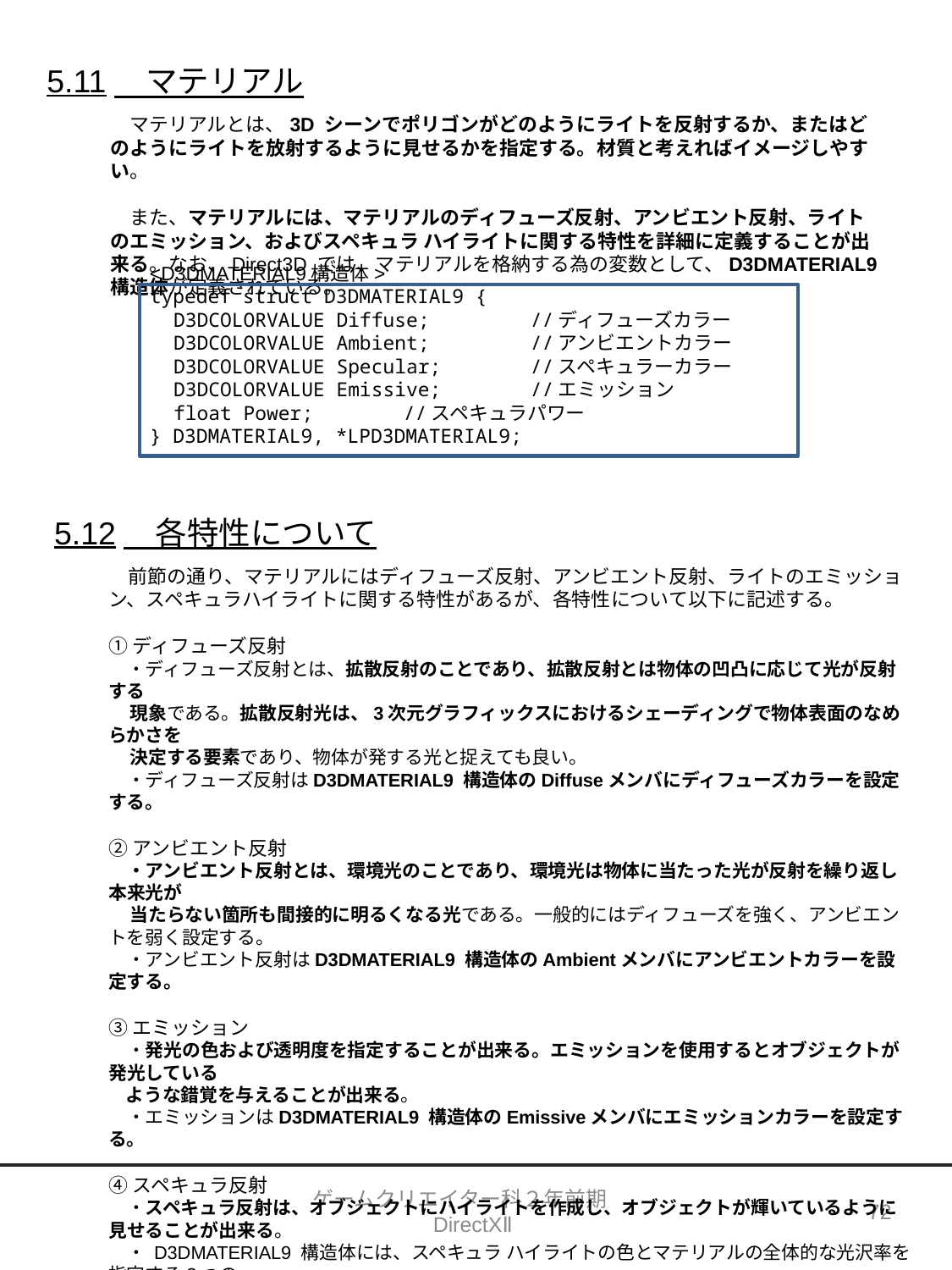

5.11　マテリアル
　マテリアルとは、3D シーンでポリゴンがどのようにライトを反射するか、またはどのようにライトを放射するように見せるかを指定する。材質と考えればイメージしやすい。

　また、マテリアルには、マテリアルのディフューズ反射、アンビエント反射、ライトのエミッション、およびスペキュラ ハイライトに関する特性を詳細に定義することが出来る。なお、Direct3D では、マテリアルを格納する為の変数として、D3DMATERIAL9 構造体が定義されている。
<D3DMATERIAL9構造体>
typedef struct D3DMATERIAL9 {
　D3DCOLORVALUE Diffuse;	//ディフューズカラー
　D3DCOLORVALUE Ambient;	//アンビエントカラー
　D3DCOLORVALUE Specular;	//スペキュラーカラー
　D3DCOLORVALUE Emissive;	//エミッション
　float Power;	//スペキュラパワー
} D3DMATERIAL9, *LPD3DMATERIAL9;

5.12　各特性について
　前節の通り、マテリアルにはディフューズ反射、アンビエント反射、ライトのエミッション、スペキュラハイライトに関する特性があるが、各特性について以下に記述する。

①ディフューズ反射
　・ディフューズ反射とは、拡散反射のことであり、拡散反射とは物体の凹凸に応じて光が反射する
    現象である。拡散反射光は、3次元グラフィックスにおけるシェーディングで物体表面のなめらかさを
    決定する要素であり、物体が発する光と捉えても良い。
　・ディフューズ反射はD3DMATERIAL9 構造体のDiffuseメンバにディフューズカラーを設定する。

②アンビエント反射
　・アンビエント反射とは、環境光のことであり、環境光は物体に当たった光が反射を繰り返し本来光が
    当たらない箇所も間接的に明るくなる光である。一般的にはディフューズを強く、アンビエントを弱く設定する。
　・アンビエント反射はD3DMATERIAL9 構造体のAmbientメンバにアンビエントカラーを設定する。

③エミッション
　・発光の色および透明度を指定することが出来る。エミッションを使用するとオブジェクトが発光している
   ような錯覚を与えることが出来る。
　・エミッションはD3DMATERIAL9 構造体のEmissiveメンバにエミッションカラーを設定する。

④スペキュラ反射
　・スペキュラ反射は、オブジェクトにハイライトを作成し、オブジェクトが輝いているように見せることが出来る。
　・ D3DMATERIAL9 構造体には、スペキュラ ハイライトの色とマテリアルの全体的な光沢率を指定する2つの
    メンバーが含まれる。スペキュラ ハイライトの色を確立するには、Specular メンバーを目的の RGBA 色
    に設定する。最も一般的な色は、白または明るいグレー。
    スペキュラエフェクトの鮮明度を制御するにはPower メンバーに値を設定する。
ゲームクリエイター科２年前期　DirectXⅡ
72